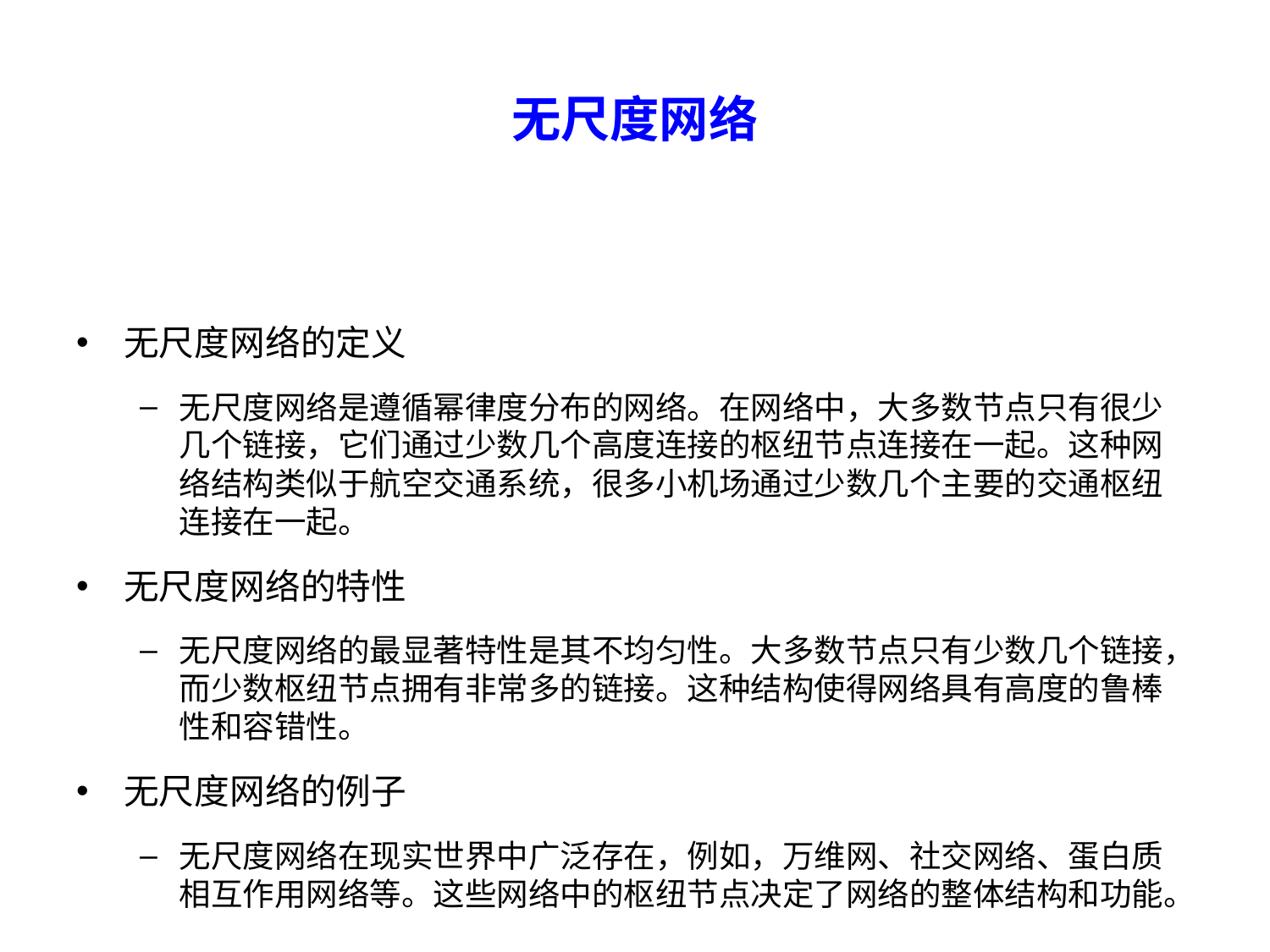

# 无尺度网络

无尺度网络的定义
无尺度网络是遵循幂律度分布的网络。在网络中，大多数节点只有很少几个链接，它们通过少数几个高度连接的枢纽节点连接在一起。这种网络结构类似于航空交通系统，很多小机场通过少数几个主要的交通枢纽连接在一起。
无尺度网络的特性
无尺度网络的最显著特性是其不均匀性。大多数节点只有少数几个链接，而少数枢纽节点拥有非常多的链接。这种结构使得网络具有高度的鲁棒性和容错性。
无尺度网络的例子
无尺度网络在现实世界中广泛存在，例如，万维网、社交网络、蛋白质相互作用网络等。这些网络中的枢纽节点决定了网络的整体结构和功能。